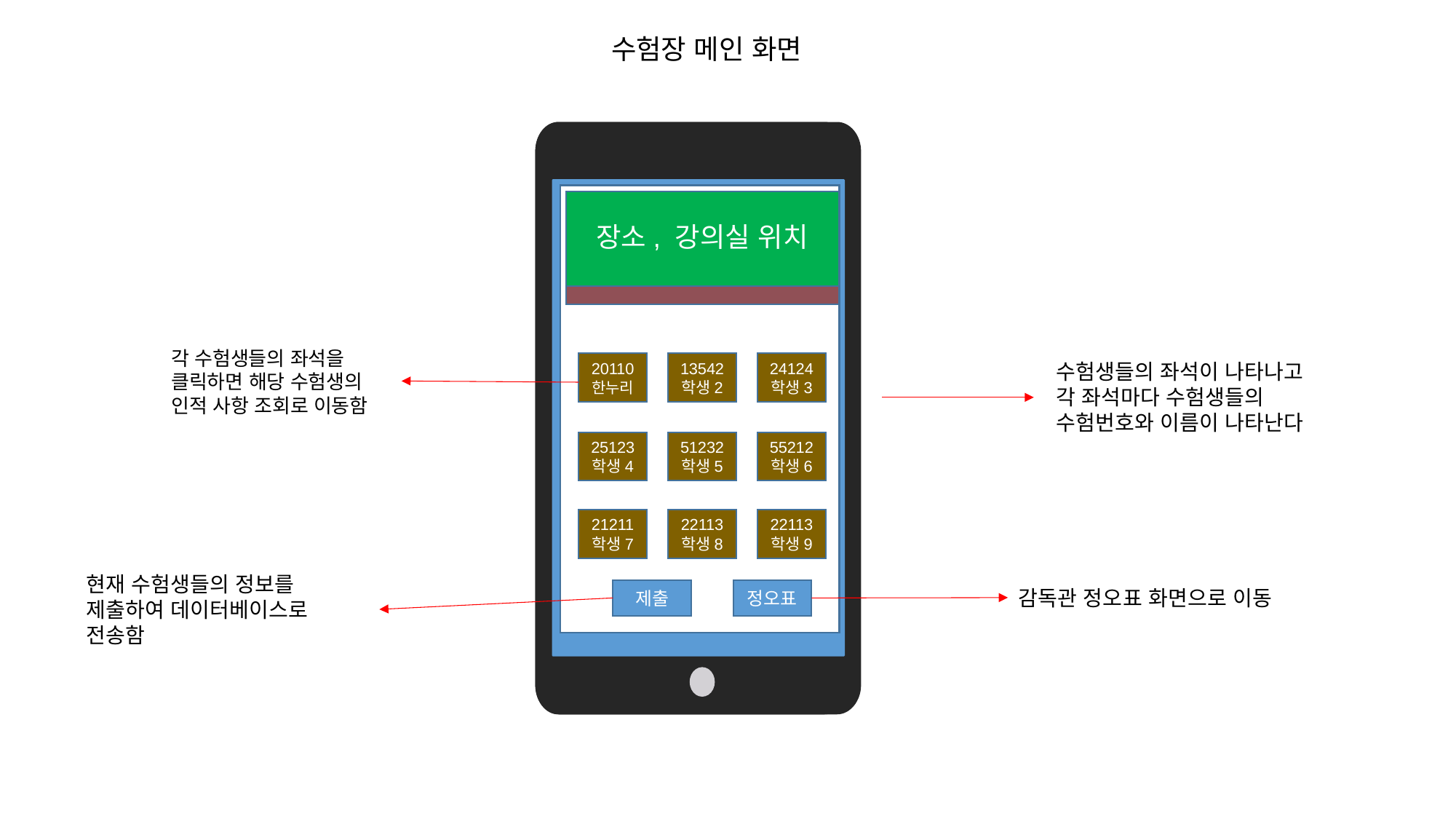

수험장 메인 화면

장소, 강의실 위치

24124
학생3
13542
학생2
20110
한누리
55212
학생6
51232
학생5
25123
학생4
22113
학생9
22113
학생8
21211
학생7
정오표
제출

각 수험생들의 좌석을
클릭하면 해당 수험생의
인적 사항 조회로 이동함
수험생들의 좌석이 나타나고
각 좌석마다 수험생들의
수험번호와 이름이 나타난다
현재 수험생들의 정보를 제출하여 데이터베이스로 전송함
감독관 정오표 화면으로 이동